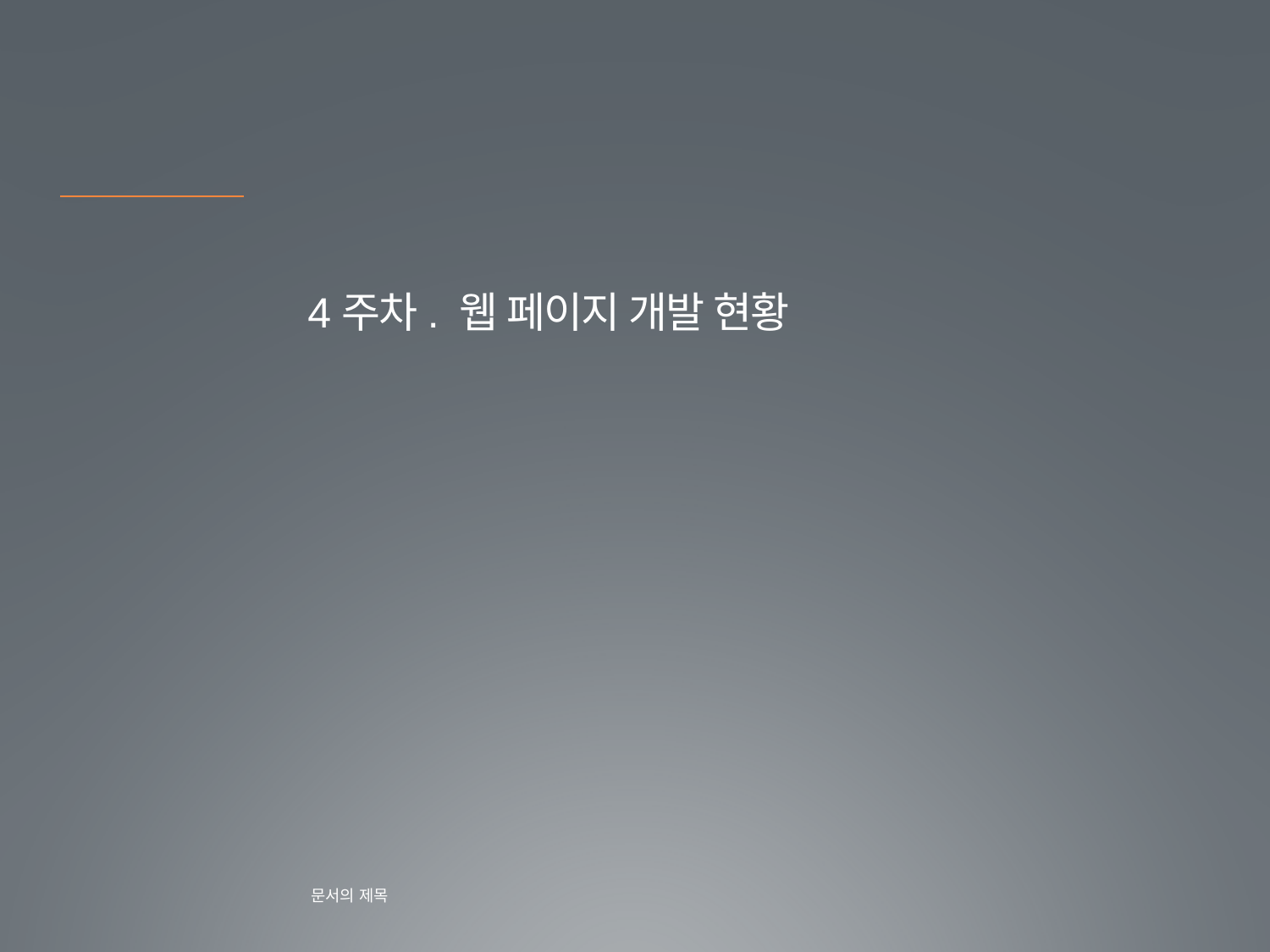

4주차. 웹 페이지 개발 현황
문서의 제목